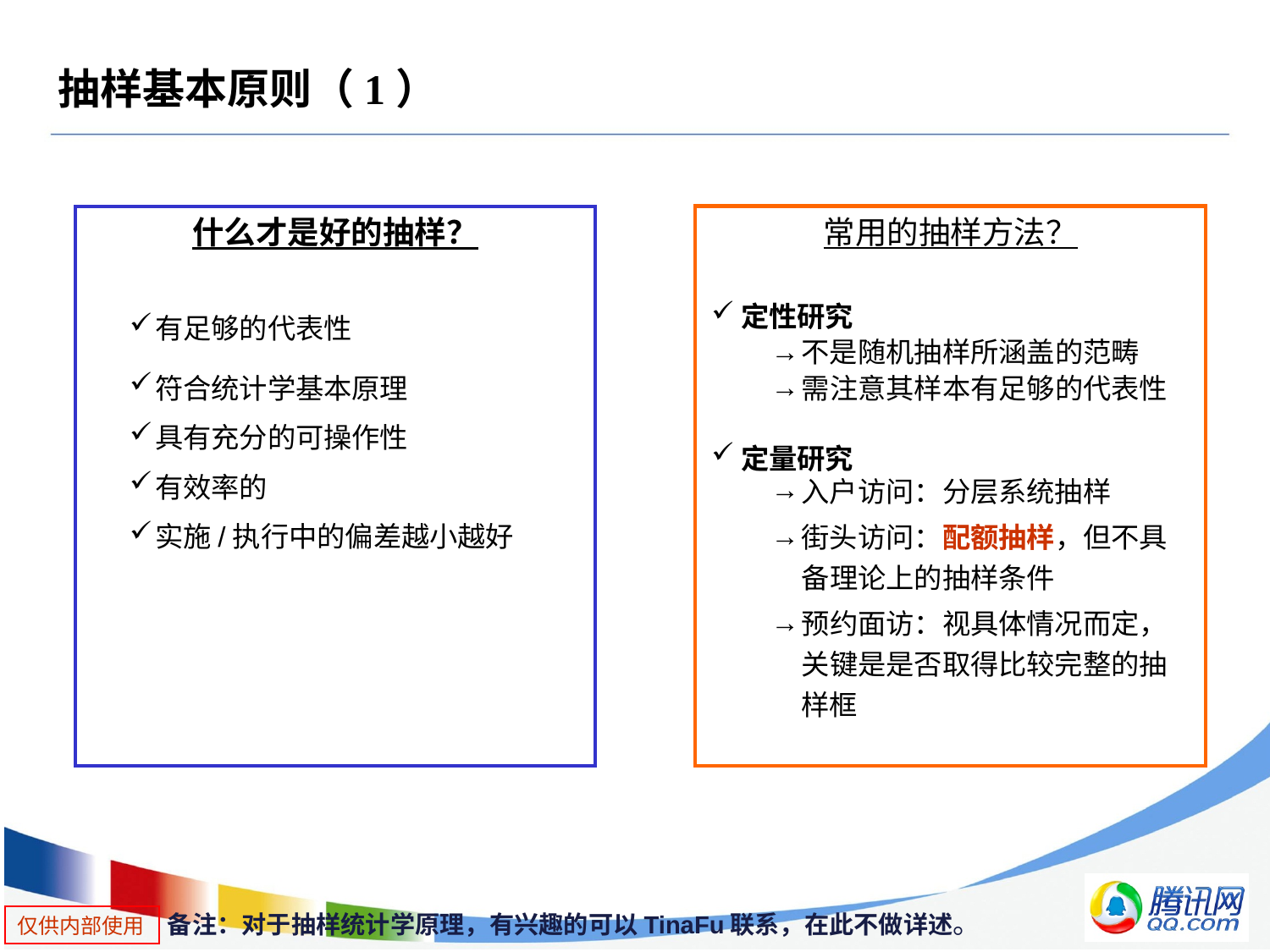

# 抽样基本原则（1）
常用的抽样方法？

定性研究
不是随机抽样所涵盖的范畴
需注意其样本有足够的代表性
定量研究
入户访问：分层系统抽样
街头访问：配额抽样，但不具备理论上的抽样条件
预约面访：视具体情况而定，关键是是否取得比较完整的抽样框
什么才是好的抽样？

有足够的代表性
符合统计学基本原理
具有充分的可操作性
有效率的
实施/执行中的偏差越小越好
备注：对于抽样统计学原理，有兴趣的可以TinaFu联系，在此不做详述。